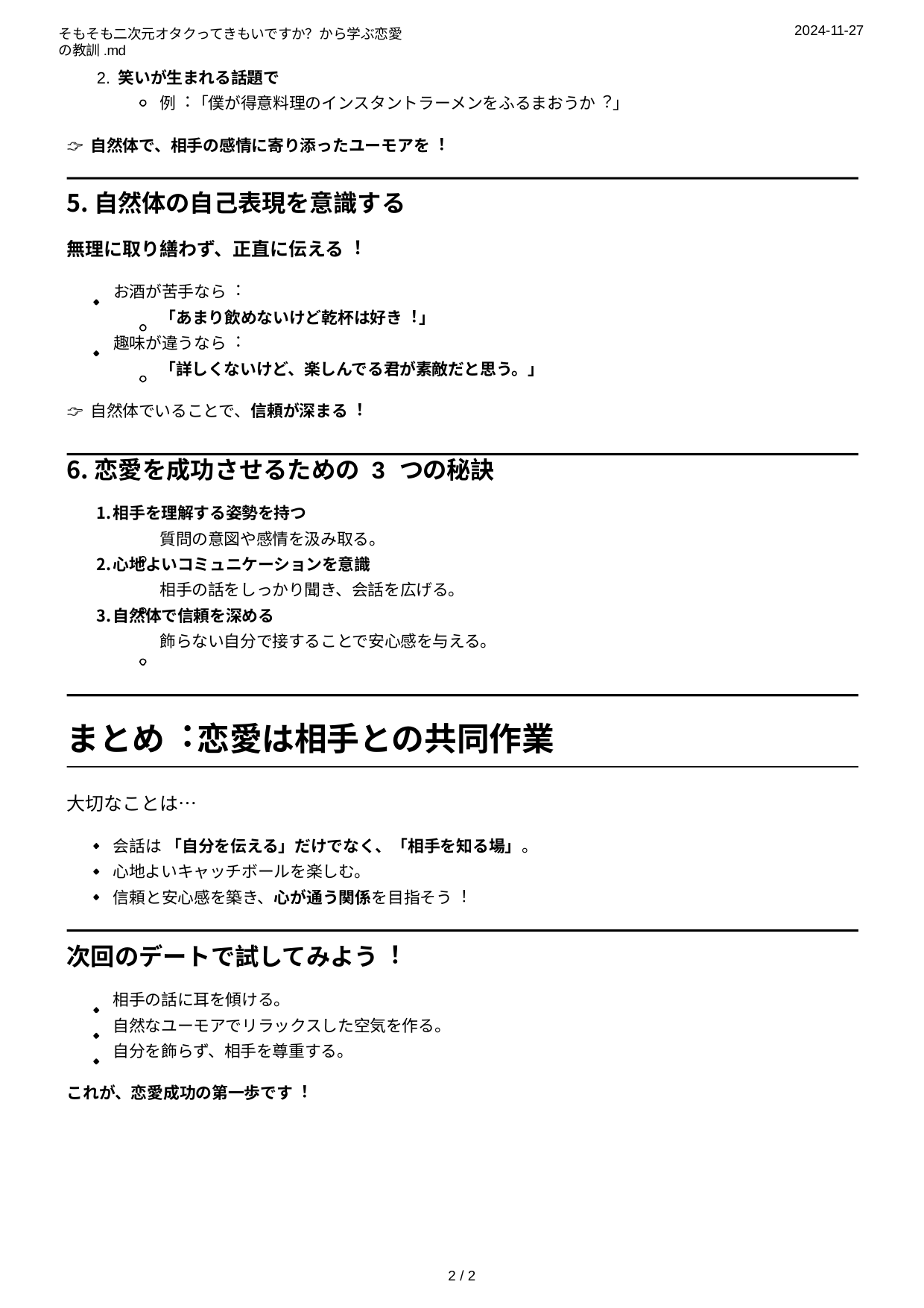

2024-11-27
そもそも⼆次元オタクってきもいですか？から学ぶ恋愛の教訓.md
2. 笑いが⽣まれる話題で
例︓「僕が得意料理のインスタントラーメンをふるまおうか︖」
👉 ⾃然体で、相⼿の感情に寄り添ったユーモアを︕

⾃然体の⾃⼰表現を意識する
無理に取り繕わず、正直に伝える︕
お酒が苦⼿なら︓
「あまり飲めないけど乾杯は好き︕」
趣味が違うなら︓
「詳しくないけど、楽しんでる君が素敵だと思う。」
👉 ⾃然体でいることで、信頼が深まる︕

恋愛を成功させるための 3 つの秘訣
相⼿を理解する姿勢を持つ
質問の意図や感情を汲み取る。
⼼地よいコミュニケーションを意識
相⼿の話をしっかり聞き、会話を広げる。
⾃然体で信頼を深める
飾らない⾃分で接することで安⼼感を与える。

まとめ︓恋愛は相⼿との共同作業

⼤切なことは…
会話は 「⾃分を伝える」だけでなく、「相⼿を知る場」。
⼼地よいキャッチボールを楽しむ。
信頼と安⼼感を築き、⼼が通う関係を⽬指そう︕

次回のデートで試してみよう︕
相⼿の話に⽿を傾ける。
⾃然なユーモアでリラックスした空気を作る。
⾃分を飾らず、相⼿を尊重する。
これが、恋愛成功の第⼀歩です︕

2 / 2